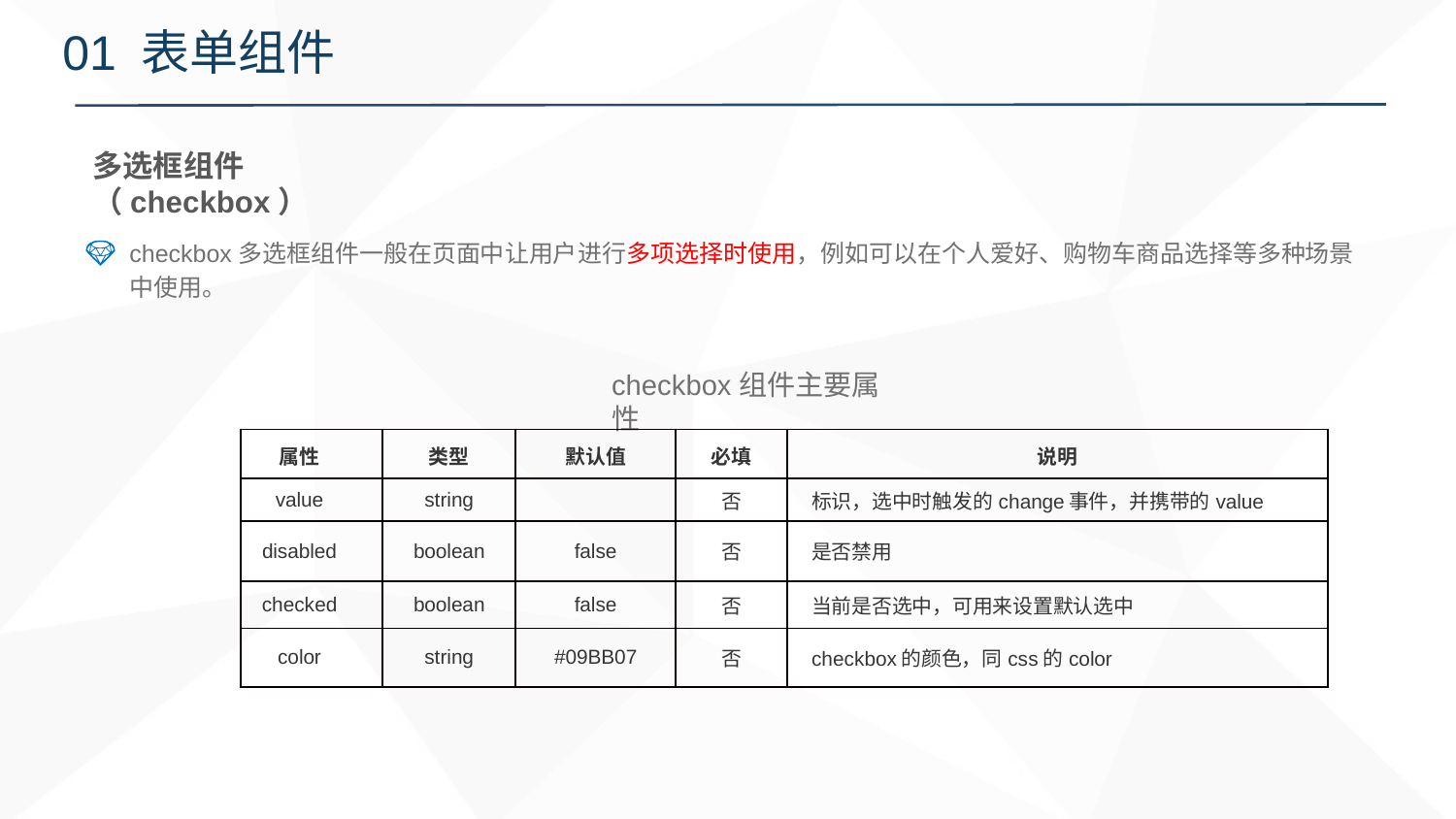

# 01 表单组件
多选框组件（checkbox）
checkbox多选框组件一般在页面中让用户进行多项选择时使用，例如可以在个人爱好、购物车商品选择等多种场景中使用。

checkbox组件主要属性
| 属性 | 类型 | 默认值 | 必填 | 说明 |
| --- | --- | --- | --- | --- |
| value | string |  | 否 | 标识，选中时触发的change事件，并携带的value |
| disabled | boolean | false | 否 | 是否禁用 |
| checked | boolean | false | 否 | 当前是否选中，可用来设置默认选中 |
| color | string | #09BB07 | 否 | checkbox的颜色，同css的color |